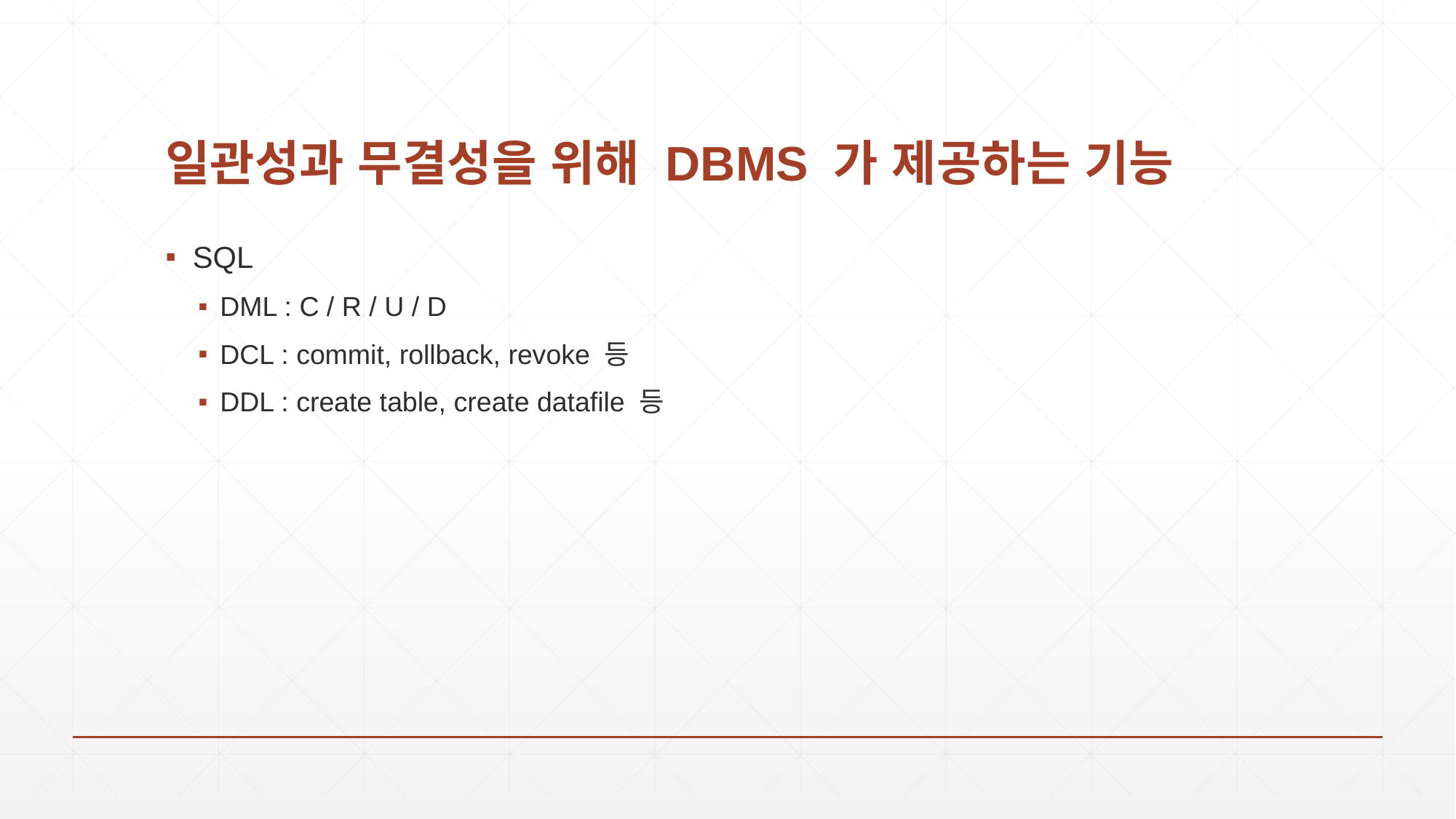

# 일관성과 무결성을 위해 DBMS 가 제공하는 기능
SQL
DML : C / R / U / D
DCL : commit, rollback, revoke 등
DDL : create table, create datafile 등